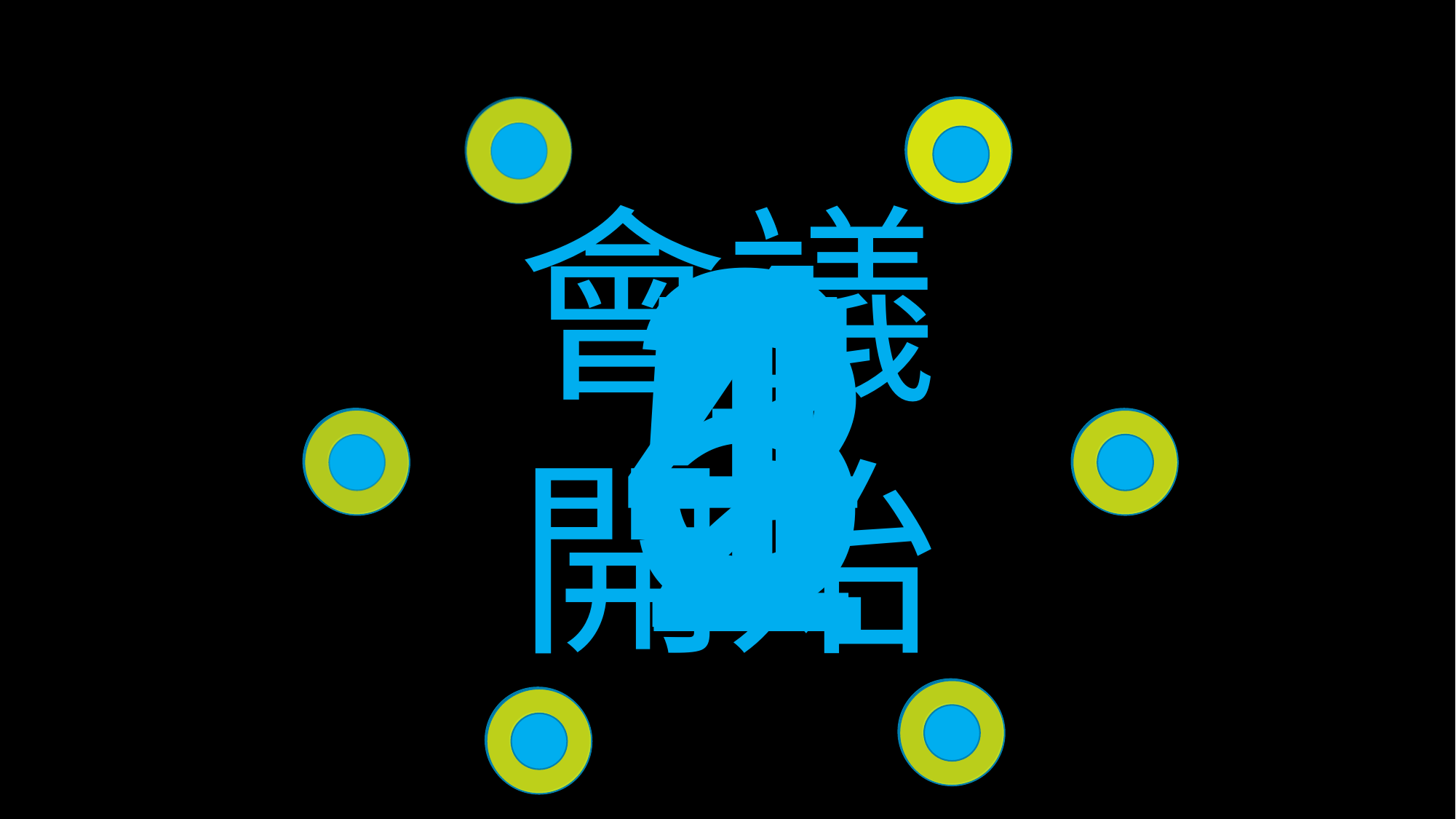

4
3
5
1
會議
開始
2